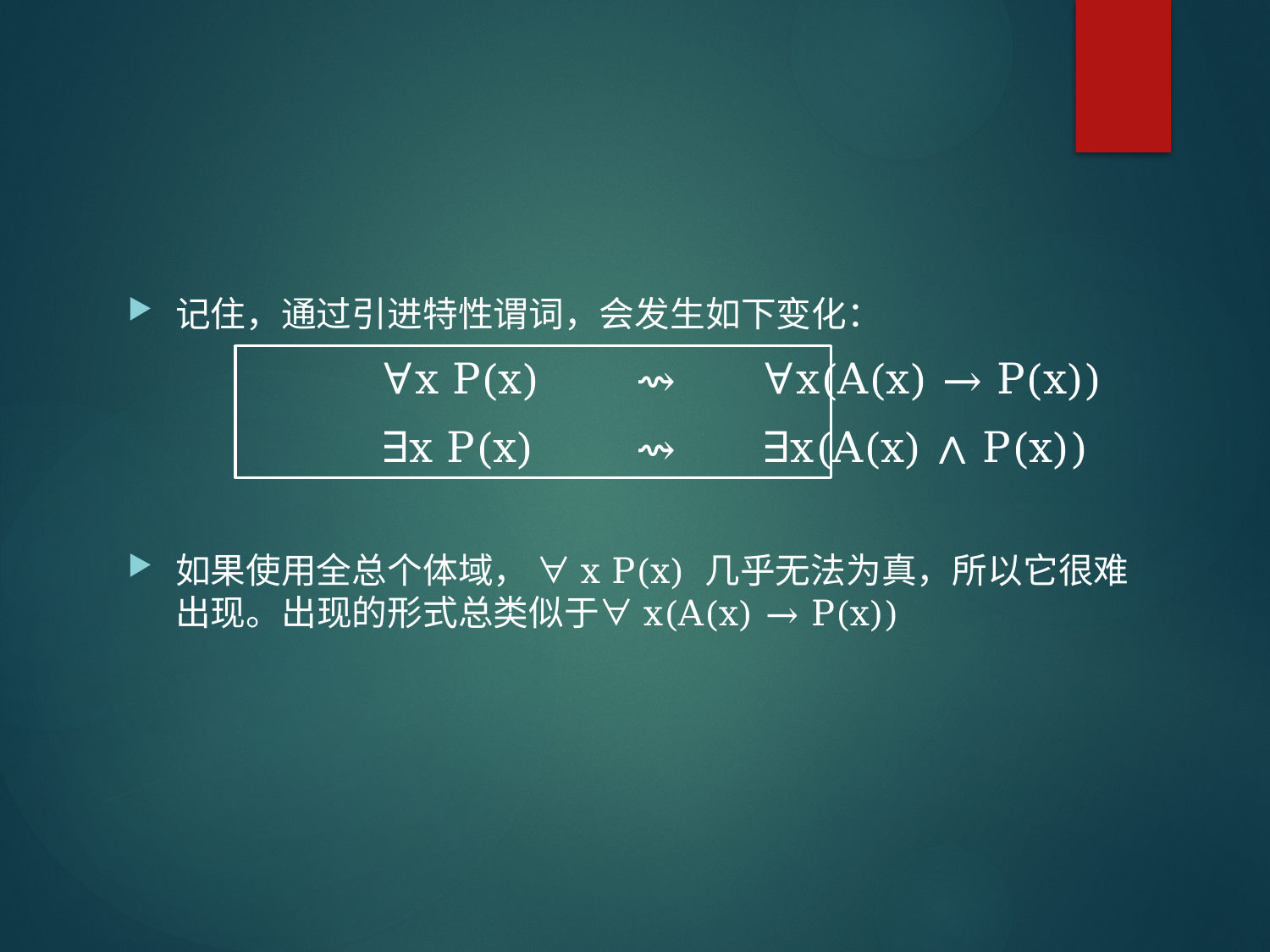

#
记住，通过引进特性谓词，会发生如下变化：
		∀x P(x) 	⇝	∀x(A(x) → P(x))
		∃x P(x) 	⇝	∃x(A(x) ∧ P(x))

如果使用全总个体域， ∀x P(x) 几乎无法为真，所以它很难出现。出现的形式总类似于∀x(A(x) → P(x))